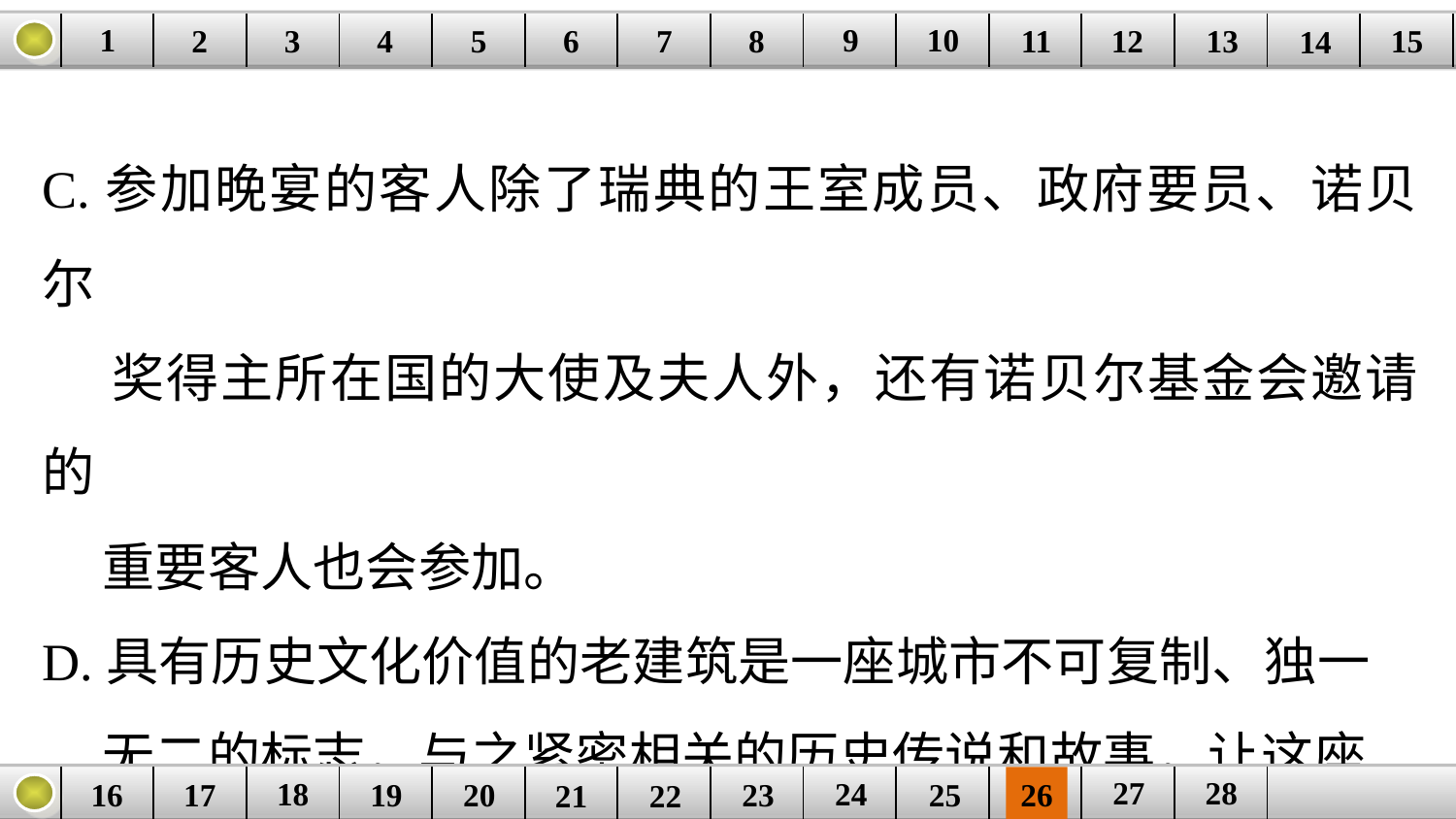

9
10
1
3
4
5
6
8
11
2
12
15
|  |  |  |  |  |  |  |  |  |  |  |  |  |  |  |
| --- | --- | --- | --- | --- | --- | --- | --- | --- | --- | --- | --- | --- | --- | --- |
7
13
14

C.参加晚宴的客人除了瑞典的王室成员、政府要员、诺贝尔
    奖得主所在国的大使及夫人外，还有诺贝尔基金会邀请的
    重要客人也会参加。
D.具有历史文化价值的老建筑是一座城市不可复制、独一
    无二的标志，与之紧密相关的历史传说和故事，让这座
    城市具有了浓厚的人文氛围。

27
28
18
24
16
25
26
|  |  |  |  |  |  |  |  |  |  |  |  |  |
| --- | --- | --- | --- | --- | --- | --- | --- | --- | --- | --- | --- | --- |
23
17
19
20
21
22